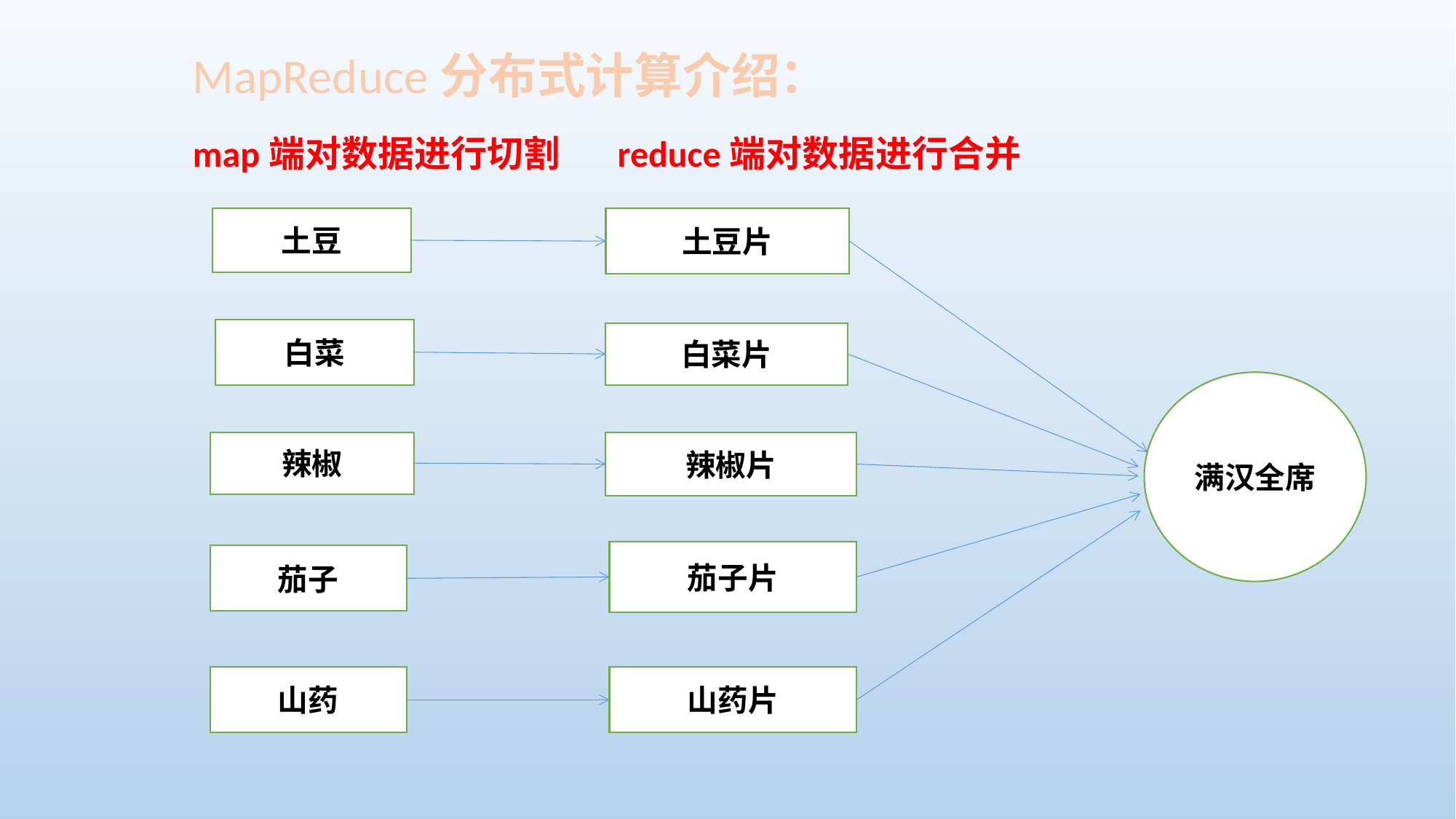

# MapReduce分布式计算介绍：
map端对数据进行切割      reduce端对数据进行合并
土豆
土豆片
白菜
白菜片
满汉全席
辣椒
辣椒片
茄子片
茄子
山药
山药片